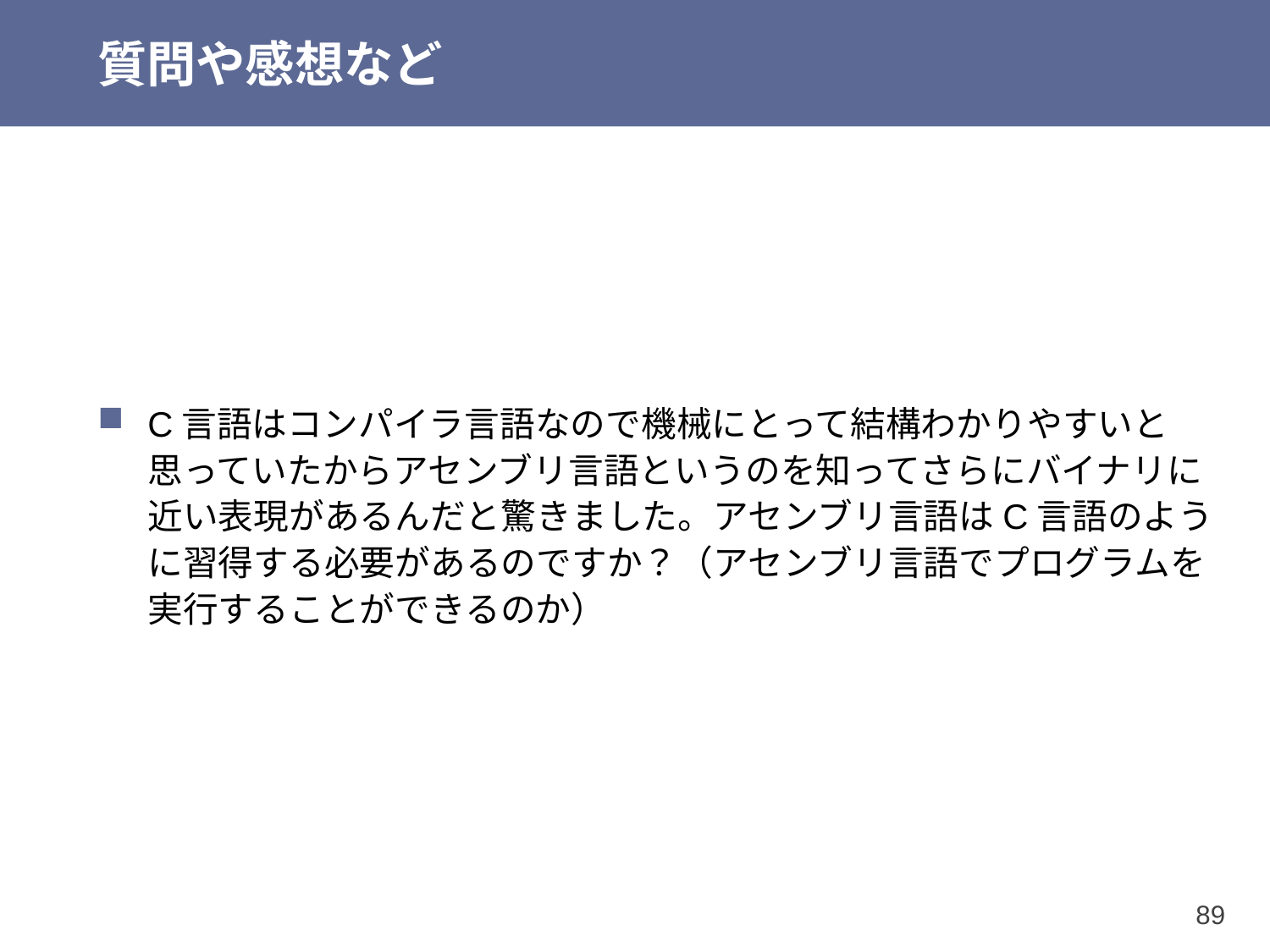

# 質問や感想など
C言語はコンパイラ言語なので機械にとって結構わかりやすいと思っていたからアセンブリ言語というのを知ってさらにバイナリに近い表現があるんだと驚きました。アセンブリ言語はC言語のように習得する必要があるのですか？（アセンブリ言語でプログラムを実行することができるのか）